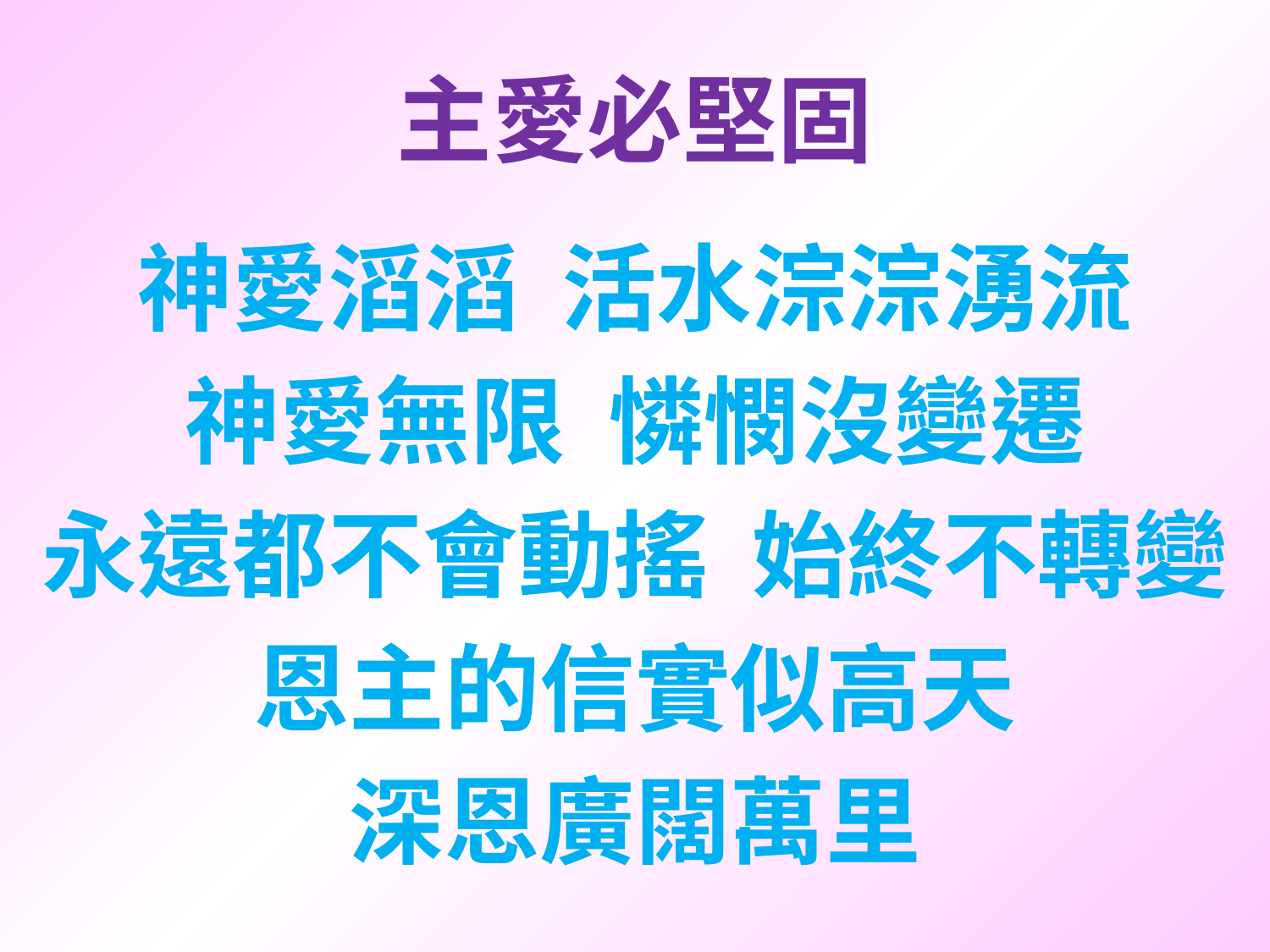

# 主愛必堅固
神愛滔滔  活水淙淙湧流
神愛無限  憐憫沒變遷
永遠都不會動搖  始終不轉變
恩主的信實似高天
深恩廣闊萬里